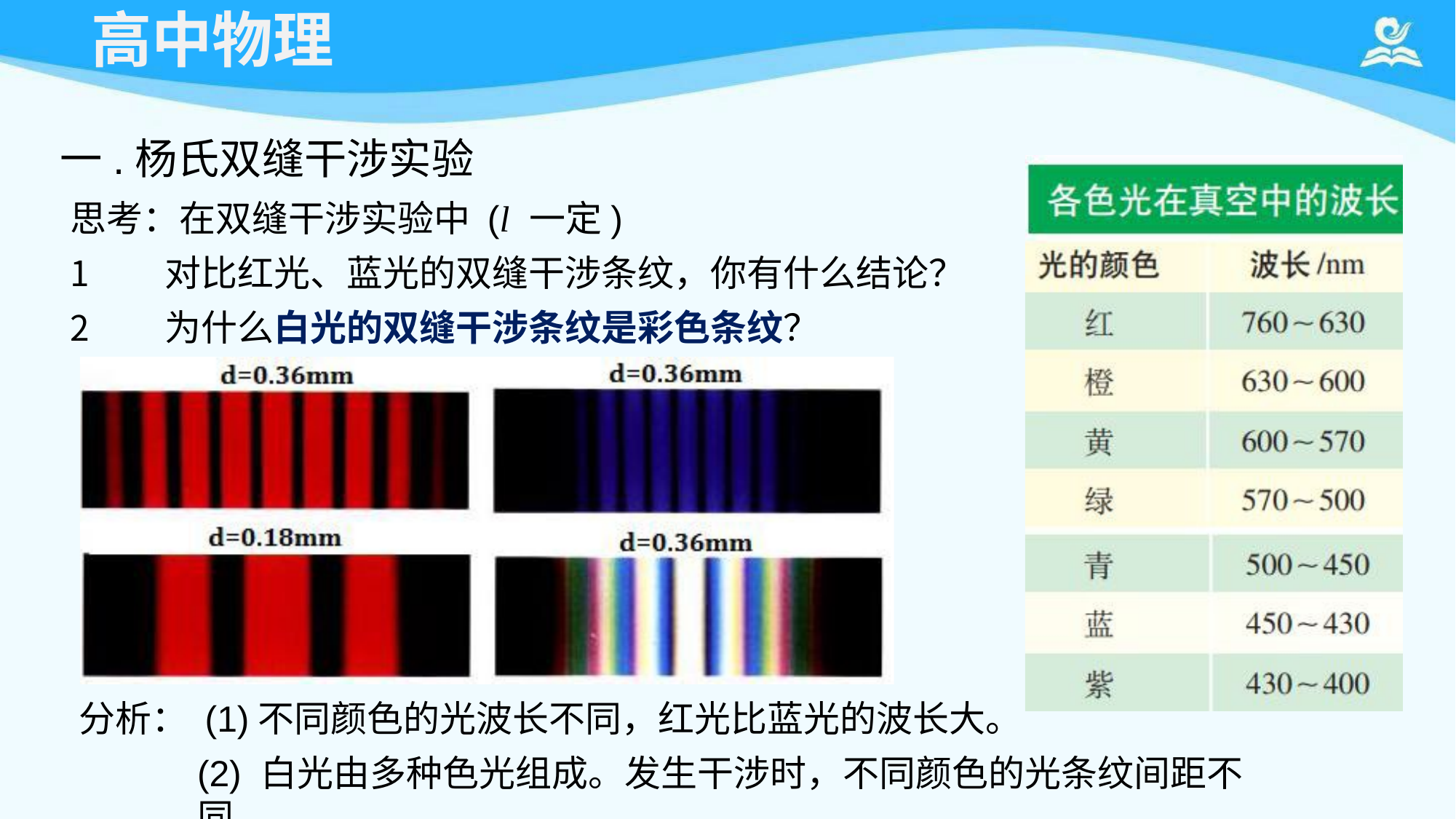

# 高中物理
一.杨氏双缝干涉实验
思考：在双缝干涉实验中 (l 一定)
对比红光、蓝光的双缝干涉条纹，你有什么结论？
为什么白光的双缝干涉条纹是彩色条纹？

分析： (1)不同颜色的光波长不同，红光比蓝光的波长大。
(2) 白光由多种色光组成。发生干涉时，不同颜色的光条纹间距不同。